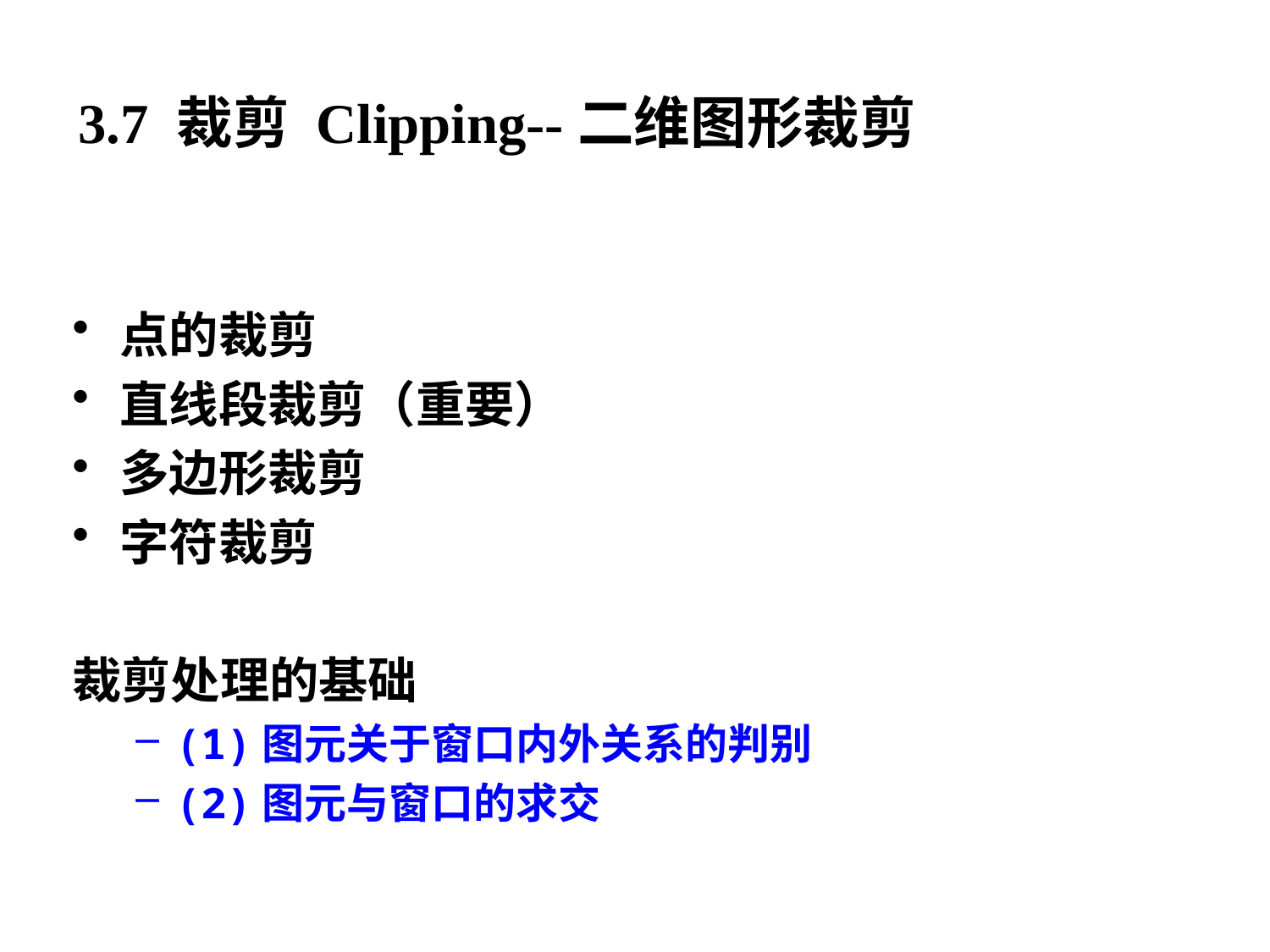

3.7 裁剪 Clipping--二维图形裁剪
点的裁剪
直线段裁剪（重要）
多边形裁剪
字符裁剪

裁剪处理的基础
(1)图元关于窗口内外关系的判别
(2)图元与窗口的求交